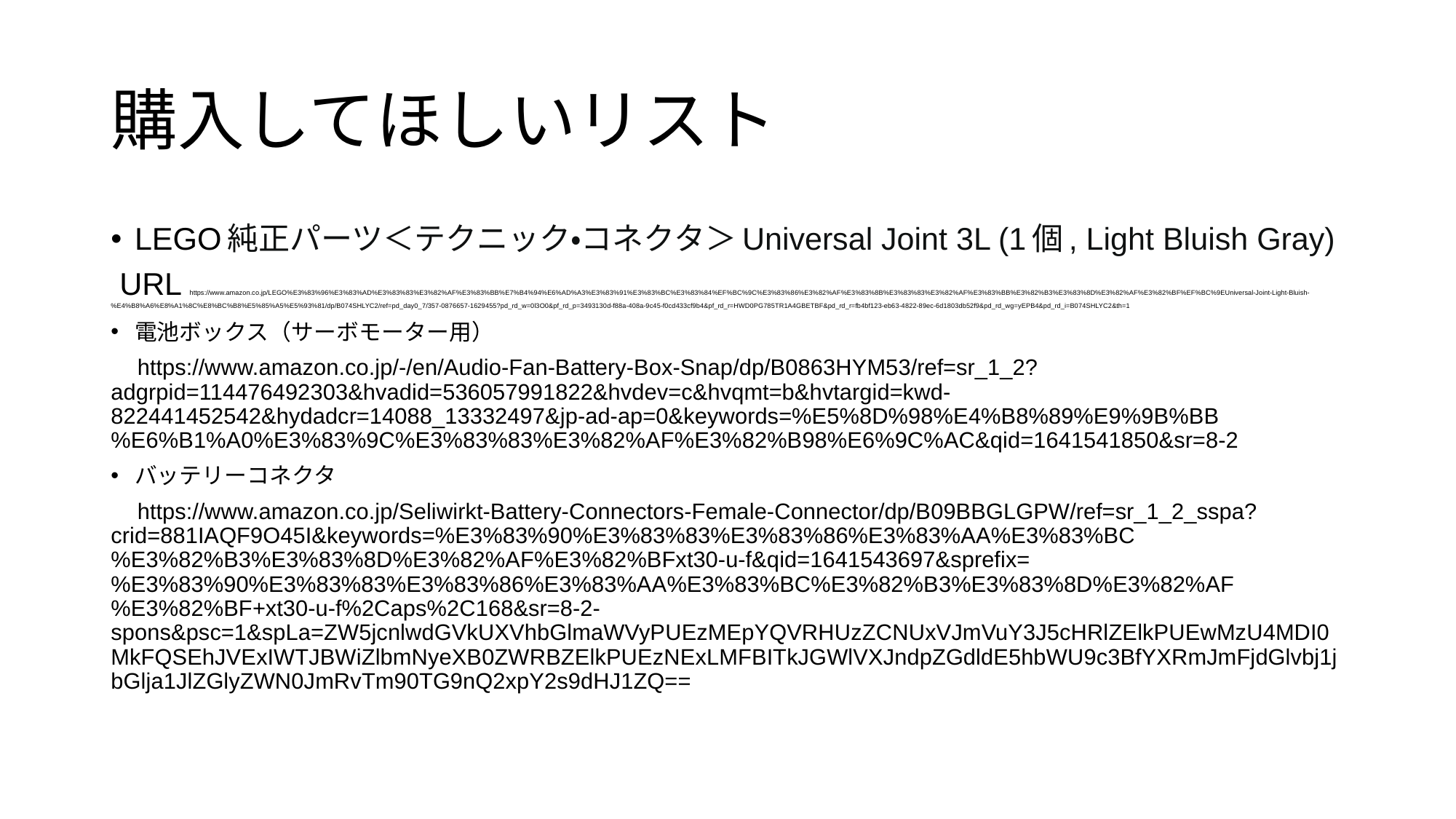

# 購入してほしいリスト
LEGO純正パーツ＜テクニック・コネクタ＞Universal Joint 3L (1個, Light Bluish Gray)
 URL https://www.amazon.co.jp/LEGO%E3%83%96%E3%83%AD%E3%83%83%E3%82%AF%E3%83%BB%E7%B4%94%E6%AD%A3%E3%83%91%E3%83%BC%E3%83%84%EF%BC%9C%E3%83%86%E3%82%AF%E3%83%8B%E3%83%83%E3%82%AF%E3%83%BB%E3%82%B3%E3%83%8D%E3%82%AF%E3%82%BF%EF%BC%9EUniversal-Joint-Light-Bluish-%E4%B8%A6%E8%A1%8C%E8%BC%B8%E5%85%A5%E5%93%81/dp/B074SHLYC2/ref=pd_day0_7/357-0876657-1629455?pd_rd_w=0l3O0&pf_rd_p=3493130d-f88a-408a-9c45-f0cd433cf9b4&pf_rd_r=HWD0PG785TR1A4GBETBF&pd_rd_r=fb4bf123-eb63-4822-89ec-6d1803db52f9&pd_rd_wg=yEPB4&pd_rd_i=B074SHLYC2&th=1
電池ボックス（サーボモーター用）
　https://www.amazon.co.jp/-/en/Audio-Fan-Battery-Box-Snap/dp/B0863HYM53/ref=sr_1_2?adgrpid=114476492303&hvadid=536057991822&hvdev=c&hvqmt=b&hvtargid=kwd-822441452542&hydadcr=14088_13332497&jp-ad-ap=0&keywords=%E5%8D%98%E4%B8%89%E9%9B%BB%E6%B1%A0%E3%83%9C%E3%83%83%E3%82%AF%E3%82%B98%E6%9C%AC&qid=1641541850&sr=8-2
バッテリーコネクタ
　https://www.amazon.co.jp/Seliwirkt-Battery-Connectors-Female-Connector/dp/B09BBGLGPW/ref=sr_1_2_sspa?crid=881IAQF9O45I&keywords=%E3%83%90%E3%83%83%E3%83%86%E3%83%AA%E3%83%BC%E3%82%B3%E3%83%8D%E3%82%AF%E3%82%BFxt30-u-f&qid=1641543697&sprefix=%E3%83%90%E3%83%83%E3%83%86%E3%83%AA%E3%83%BC%E3%82%B3%E3%83%8D%E3%82%AF%E3%82%BF+xt30-u-f%2Caps%2C168&sr=8-2-spons&psc=1&spLa=ZW5jcnlwdGVkUXVhbGlmaWVyPUEzMEpYQVRHUzZCNUxVJmVuY3J5cHRlZElkPUEwMzU4MDI0MkFQSEhJVExIWTJBWiZlbmNyeXB0ZWRBZElkPUEzNExLMFBITkJGWlVXJndpZGdldE5hbWU9c3BfYXRmJmFjdGlvbj1jbGlja1JlZGlyZWN0JmRvTm90TG9nQ2xpY2s9dHJ1ZQ==